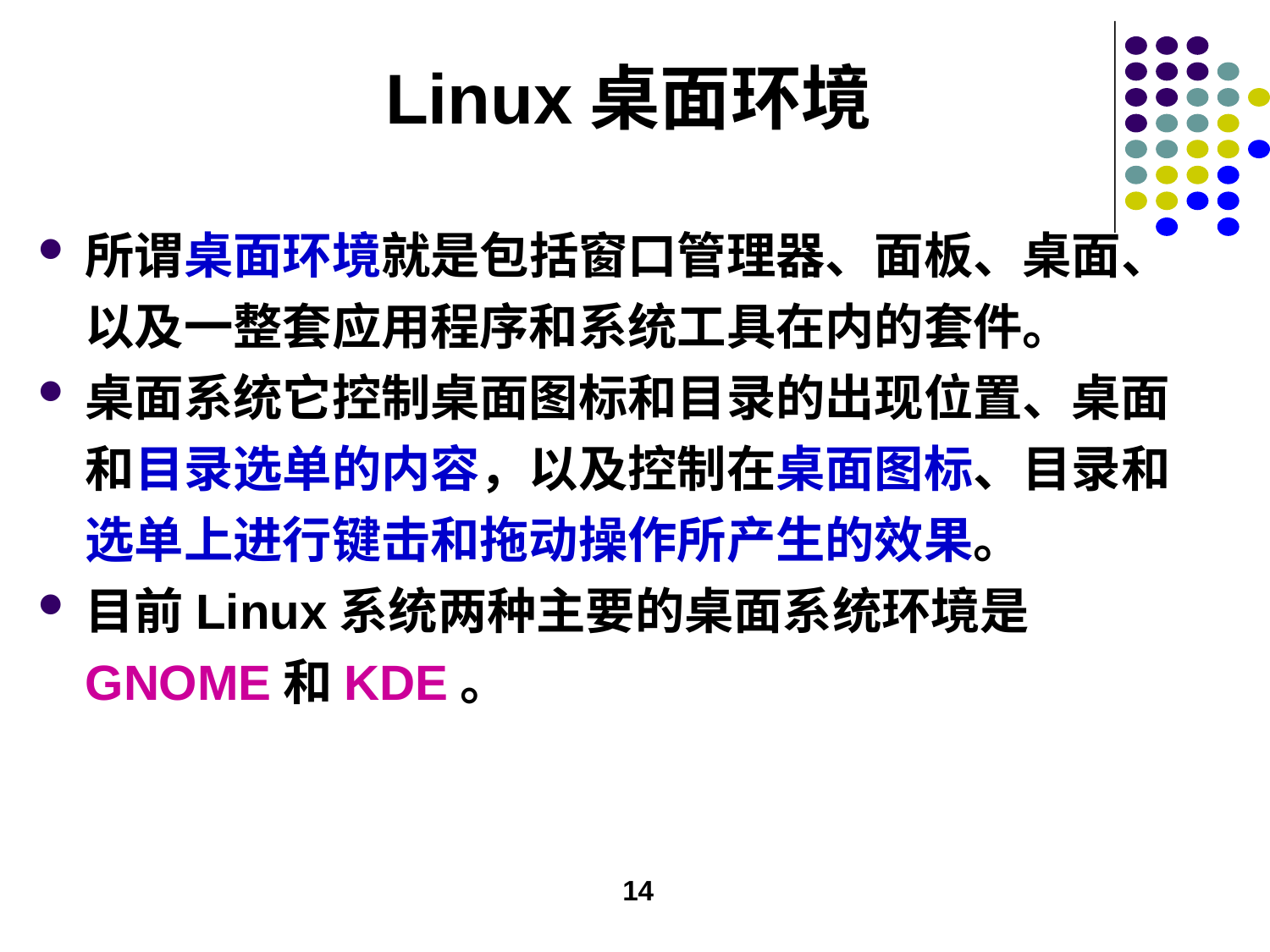

# Linux桌面环境
所谓桌面环境就是包括窗口管理器、面板、桌面、以及一整套应用程序和系统工具在内的套件。
桌面系统它控制桌面图标和目录的出现位置、桌面和目录选单的内容，以及控制在桌面图标、目录和选单上进行键击和拖动操作所产生的效果。
目前Linux系统两种主要的桌面系统环境是GNOME和KDE。
14